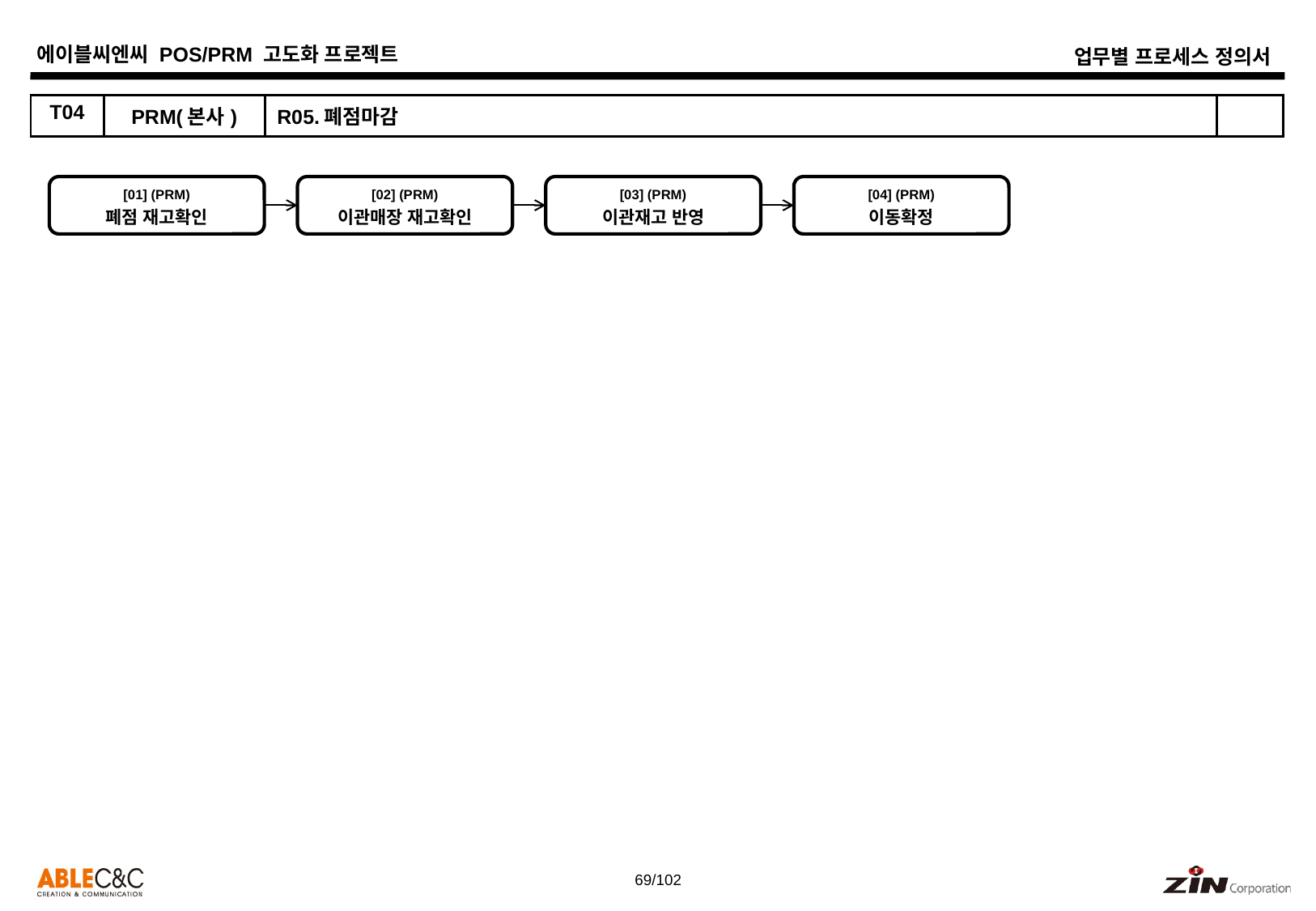

| T04 | PRM(본사) | R05.폐점마감 |  |
| --- | --- | --- | --- |
[01] (PRM)
폐점 재고확인
[02] (PRM)
이관매장 재고확인
[03] (PRM)
이관재고 반영
[04] (PRM)
이동확정